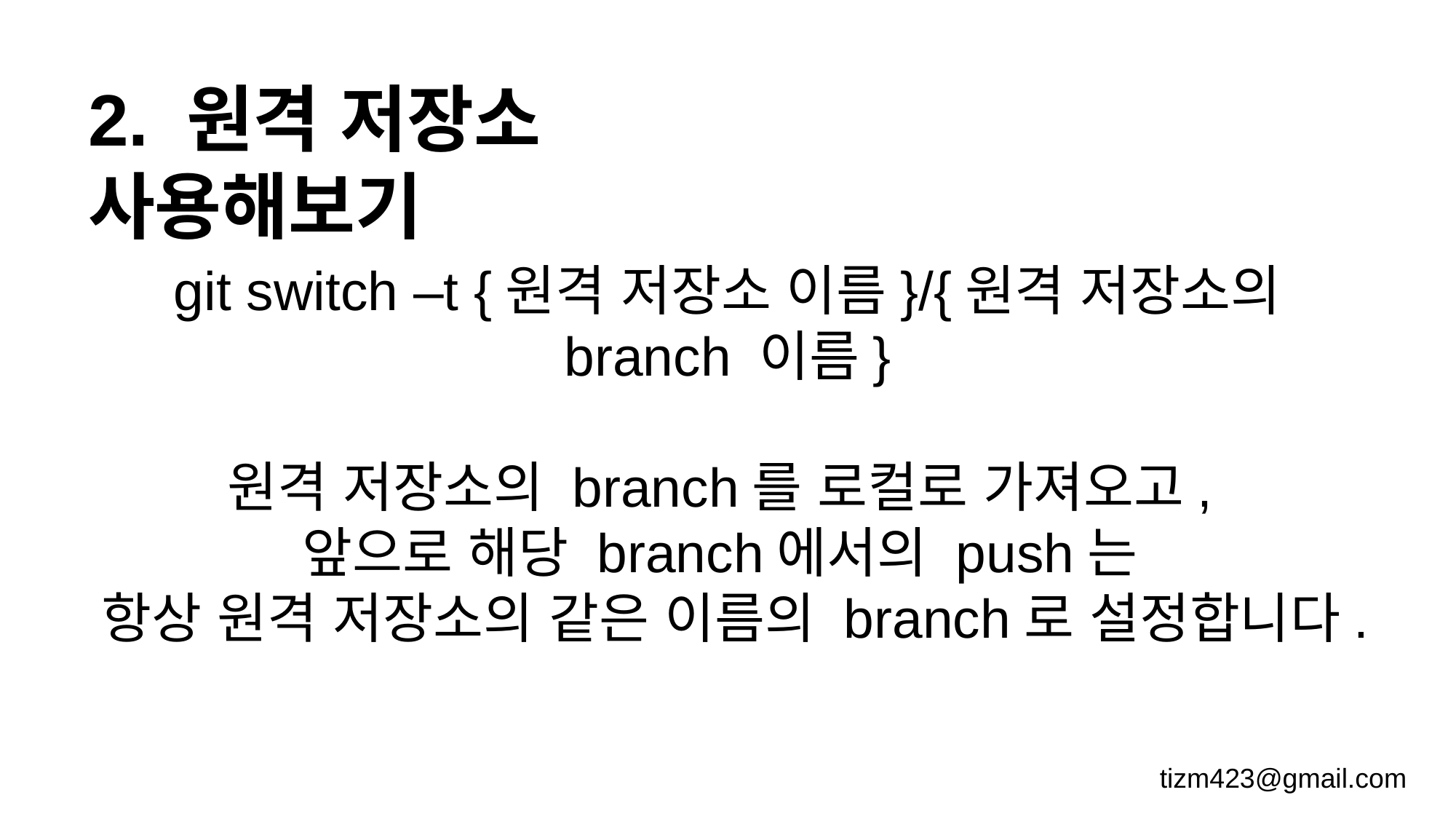

2. 원격 저장소 사용해보기
git switch –t {원격 저장소 이름}/{원격 저장소의 branch 이름}

원격 저장소의 branch를 로컬로 가져오고,
앞으로 해당 branch에서의 push는
항상 원격 저장소의 같은 이름의 branch로 설정합니다.
tizm423@gmail.com